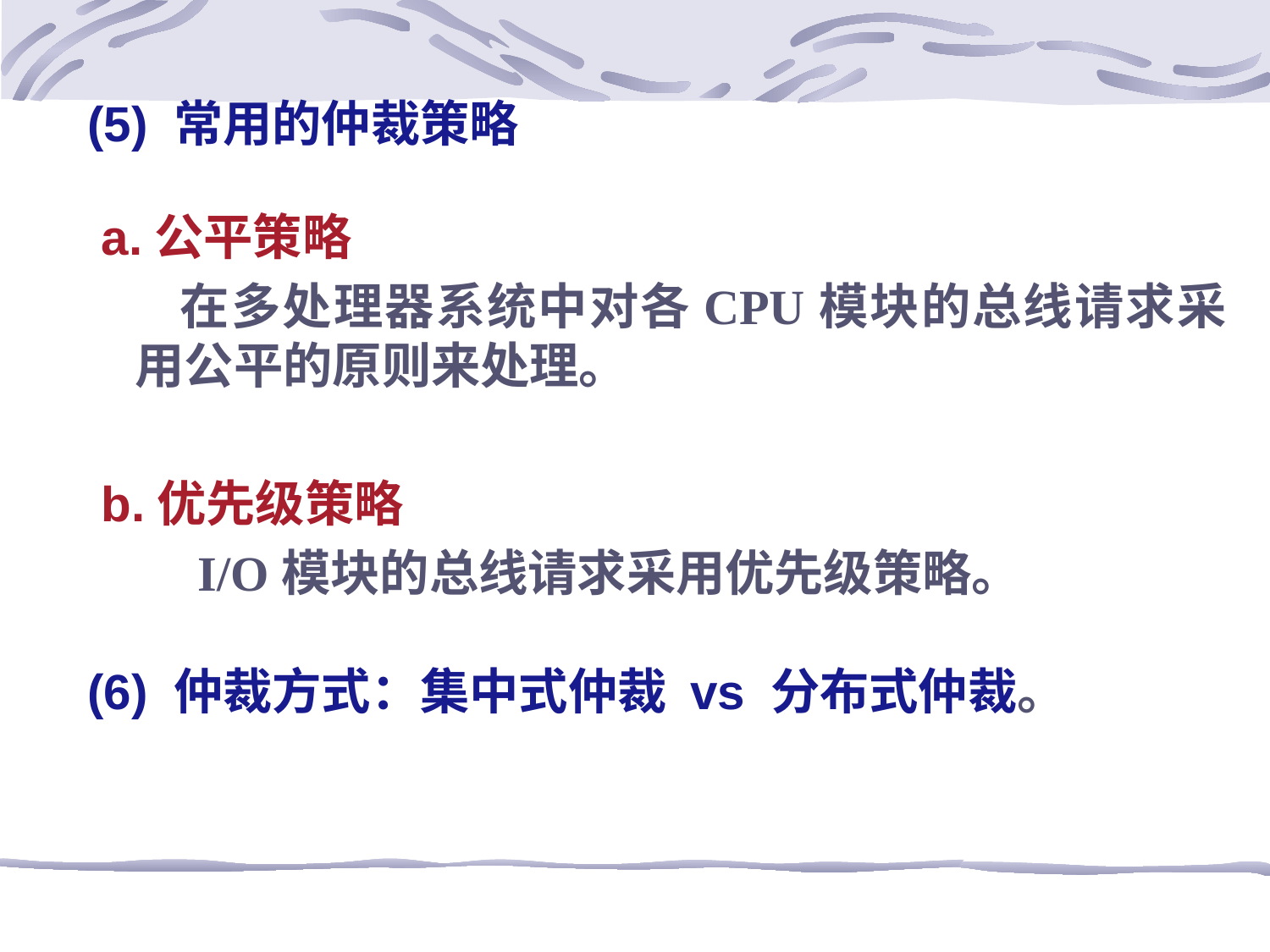

(5) 常用的仲裁策略

 a.公平策略
      在多处理器系统中对各CPU模块的总线请求采用公平的原则来处理。

 b.优先级策略
         I/O模块的总线请求采用优先级策略。

(6) 仲裁方式：集中式仲裁 vs 分布式仲裁。